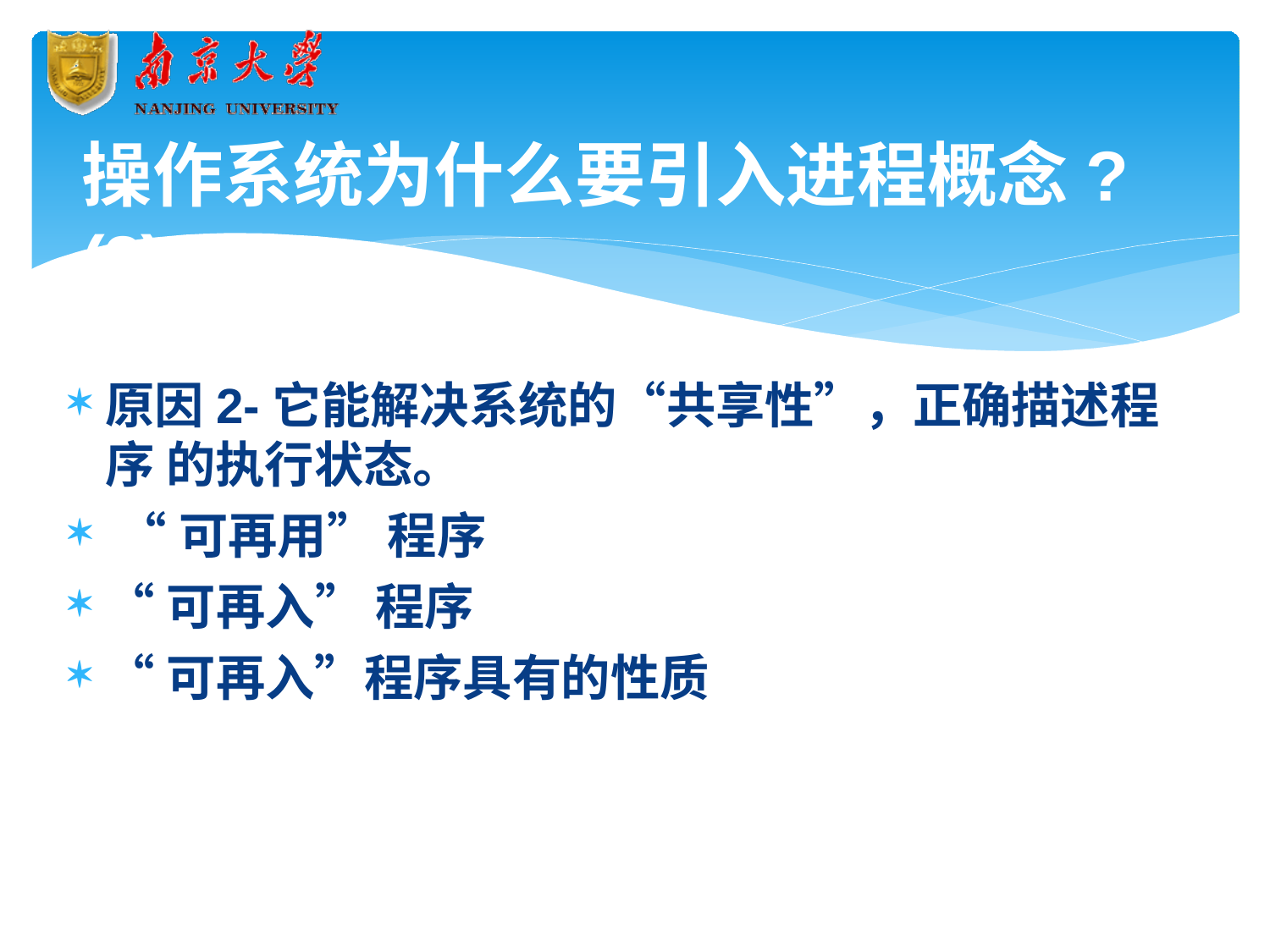

# 操作系统为什么要引入进程概念?(2)
原因2-它能解决系统的“共享性”，正确描述程序 的执行状态。
“可再用” 程序
“可再入” 程序
“可再入”程序具有的性质